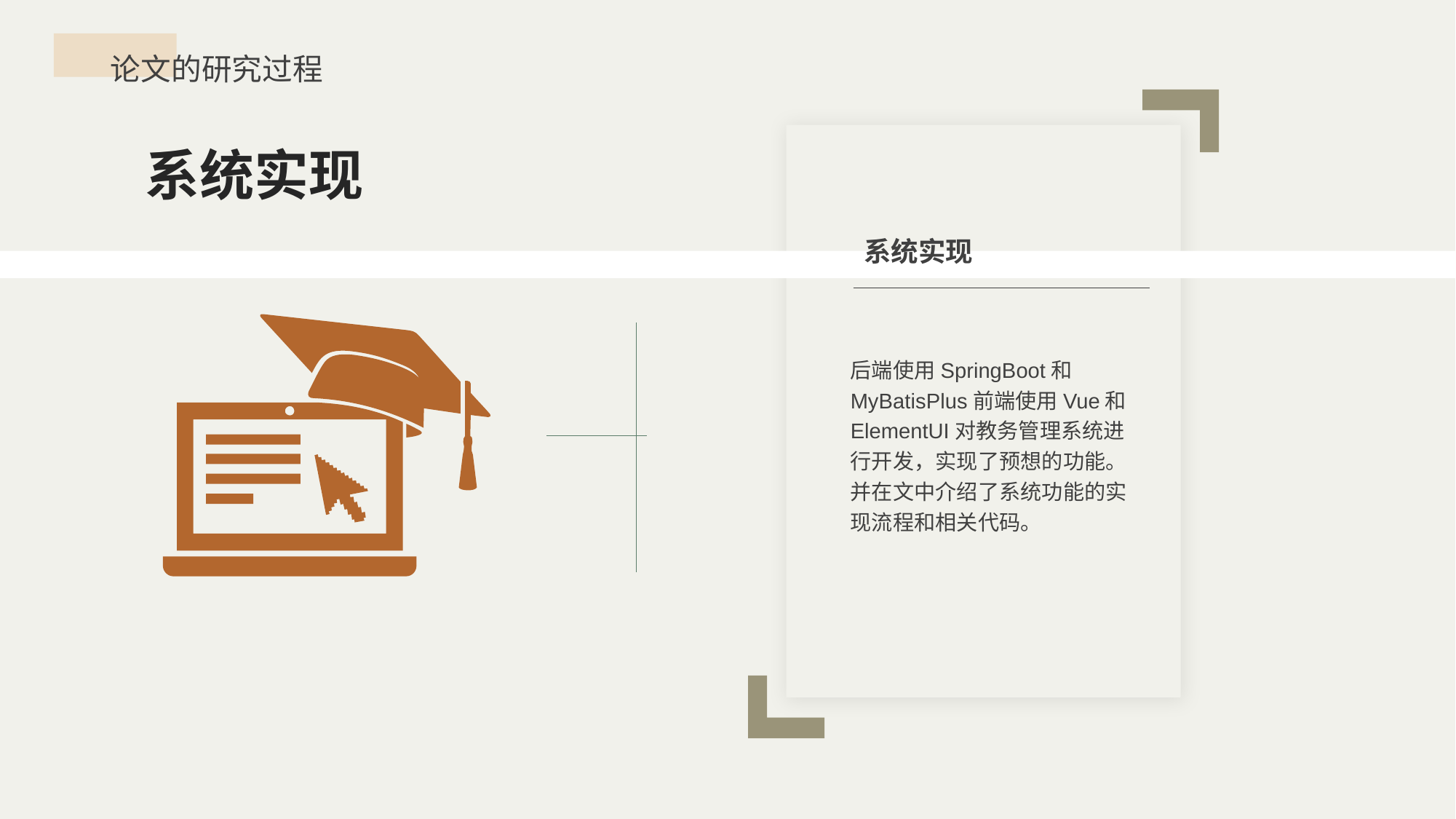

论文的研究过程

系统实现
系统实现

后端使用SpringBoot和MyBatisPlus前端使用Vue和ElementUI对教务管理系统进行开发，实现了预想的功能。
并在文中介绍了系统功能的实现流程和相关代码。